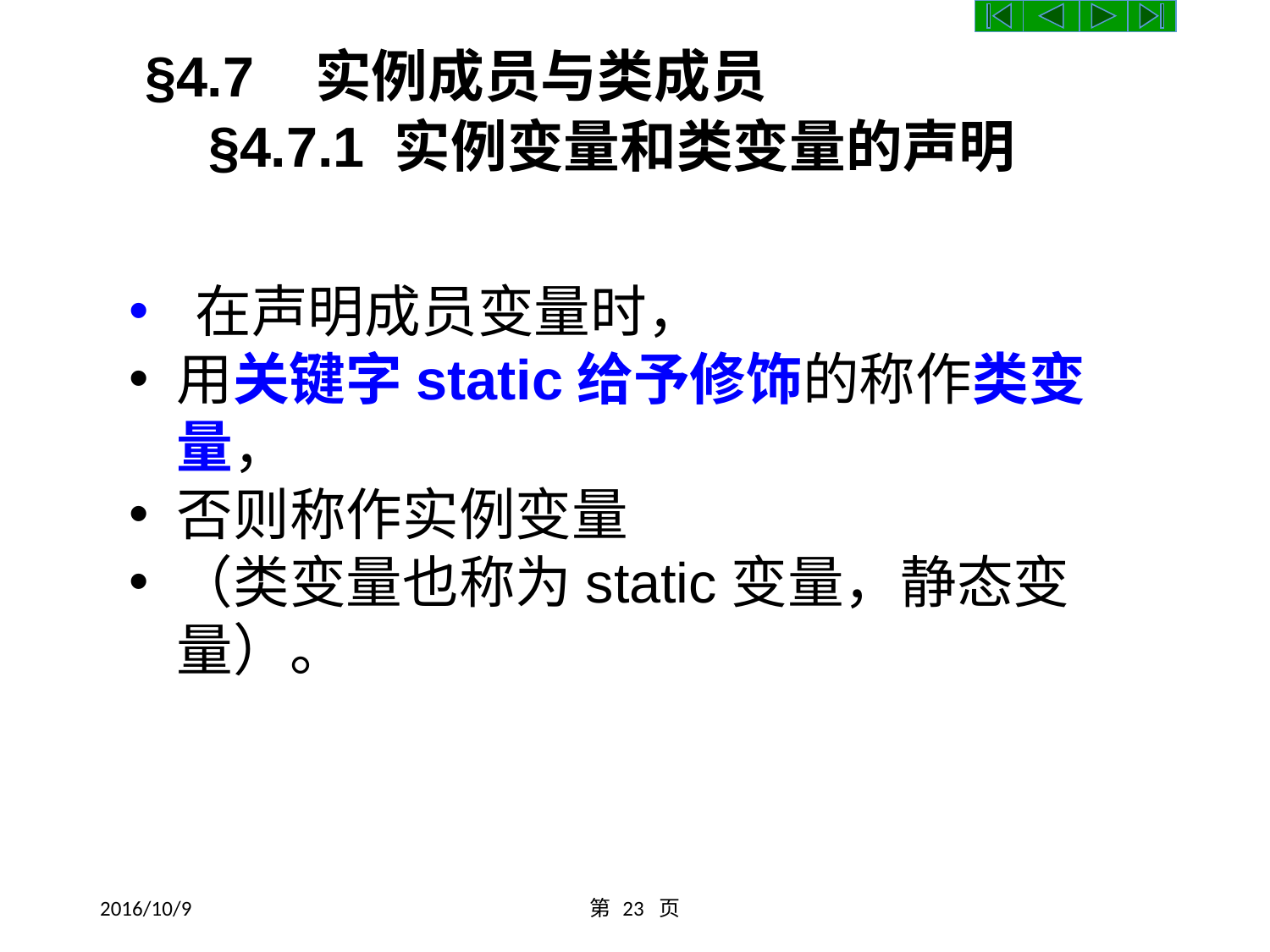

§4.7   实例成员与类成员
§4.7.1 实例变量和类变量的声明
 在声明成员变量时，
用关键字static给予修饰的称作类变量，
否则称作实例变量
（类变量也称为static变量，静态变量）。
2016/10/9
第 23  页